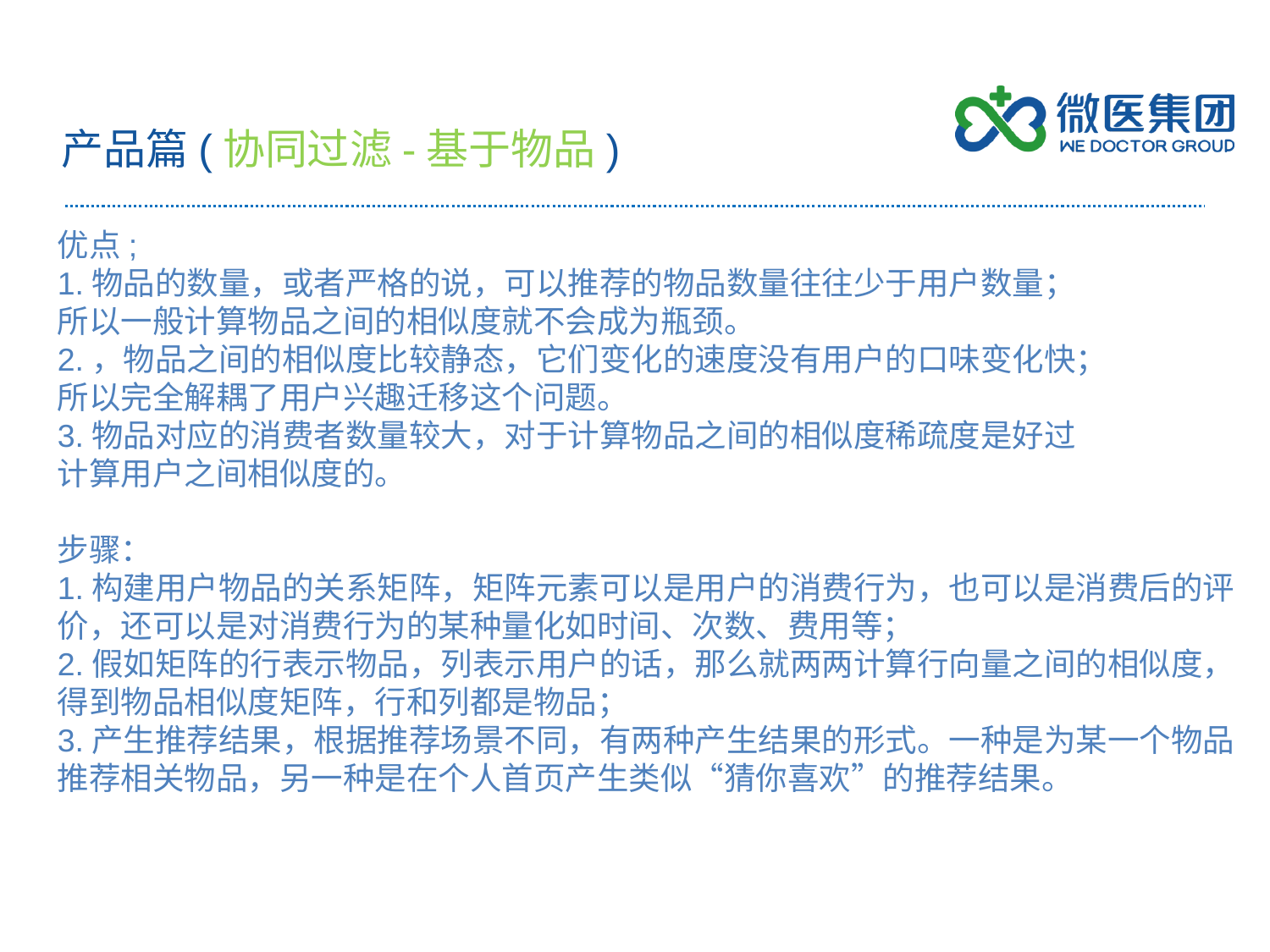

产品篇(协同过滤-基于物品)
优点;
1.物品的数量，或者严格的说，可以推荐的物品数量往往少于用户数量；
所以一般计算物品之间的相似度就不会成为瓶颈。
2.，物品之间的相似度比较静态，它们变化的速度没有用户的口味变化快；
所以完全解耦了用户兴趣迁移这个问题。
3.物品对应的消费者数量较大，对于计算物品之间的相似度稀疏度是好过
计算用户之间相似度的。

步骤：
1.构建用户物品的关系矩阵，矩阵元素可以是用户的消费行为，也可以是消费后的评
价，还可以是对消费行为的某种量化如时间、次数、费用等；
2.假如矩阵的行表示物品，列表示用户的话，那么就两两计算行向量之间的相似度，
得到物品相似度矩阵，行和列都是物品；
3.产生推荐结果，根据推荐场景不同，有两种产生结果的形式。一种是为某一个物品
推荐相关物品，另一种是在个人首页产生类似“猜你喜欢”的推荐结果。